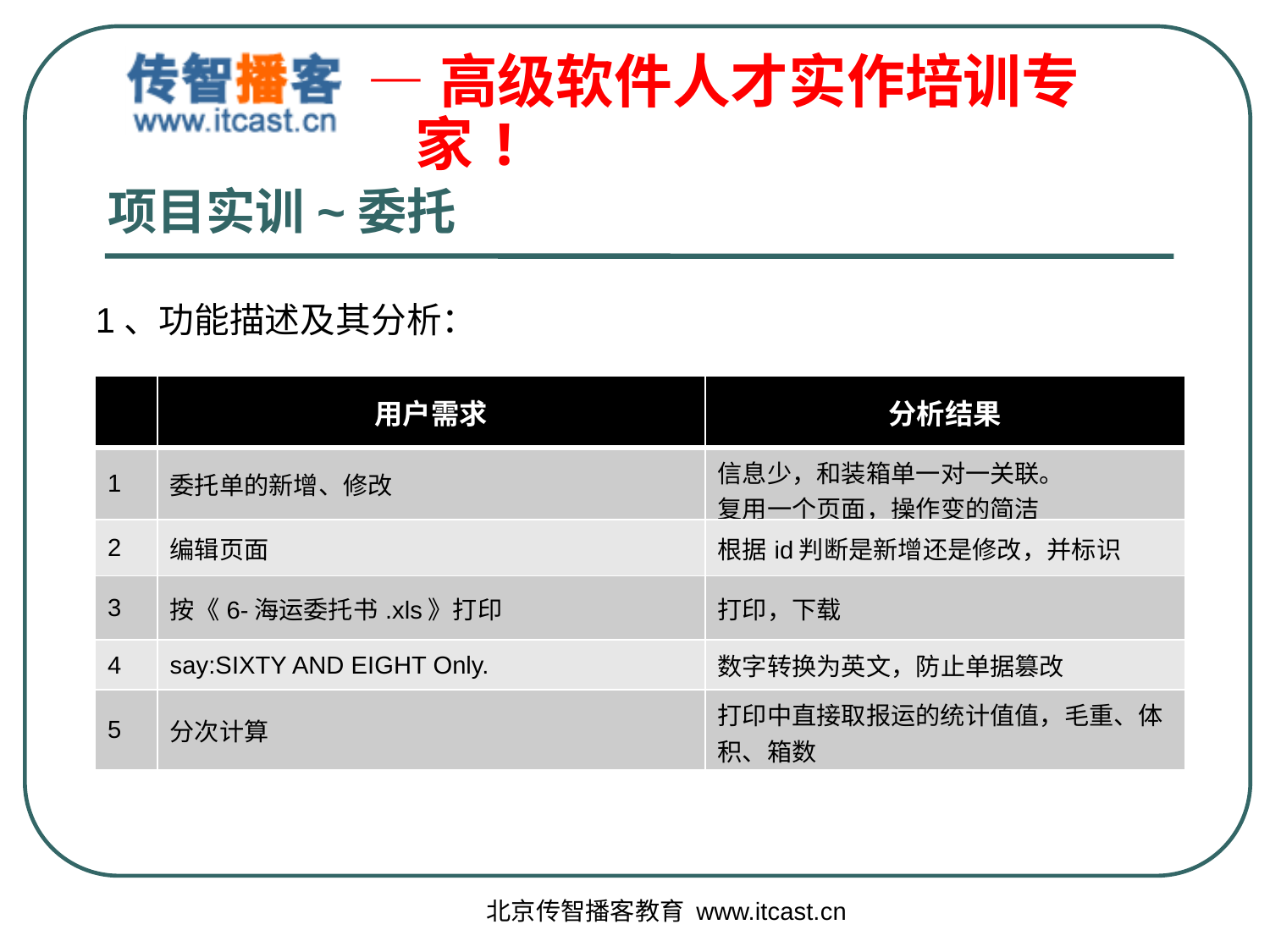

# 项目实训~委托
1、功能描述及其分析：
|  | 用户需求 | 分析结果 |
| --- | --- | --- |
| 1 | 委托单的新增、修改 | 信息少，和装箱单一对一关联。 复用一个页面，操作变的简洁 |
| 2 | 编辑页面 | 根据id判断是新增还是修改，并标识 |
| 3 | 按《6-海运委托书.xls》打印 | 打印，下载 |
| 4 | say:SIXTY AND EIGHT Only. | 数字转换为英文，防止单据篡改 |
| 5 | 分次计算 | 打印中直接取报运的统计值值，毛重、体积、箱数 |
北京传智播客教育 www.itcast.cn